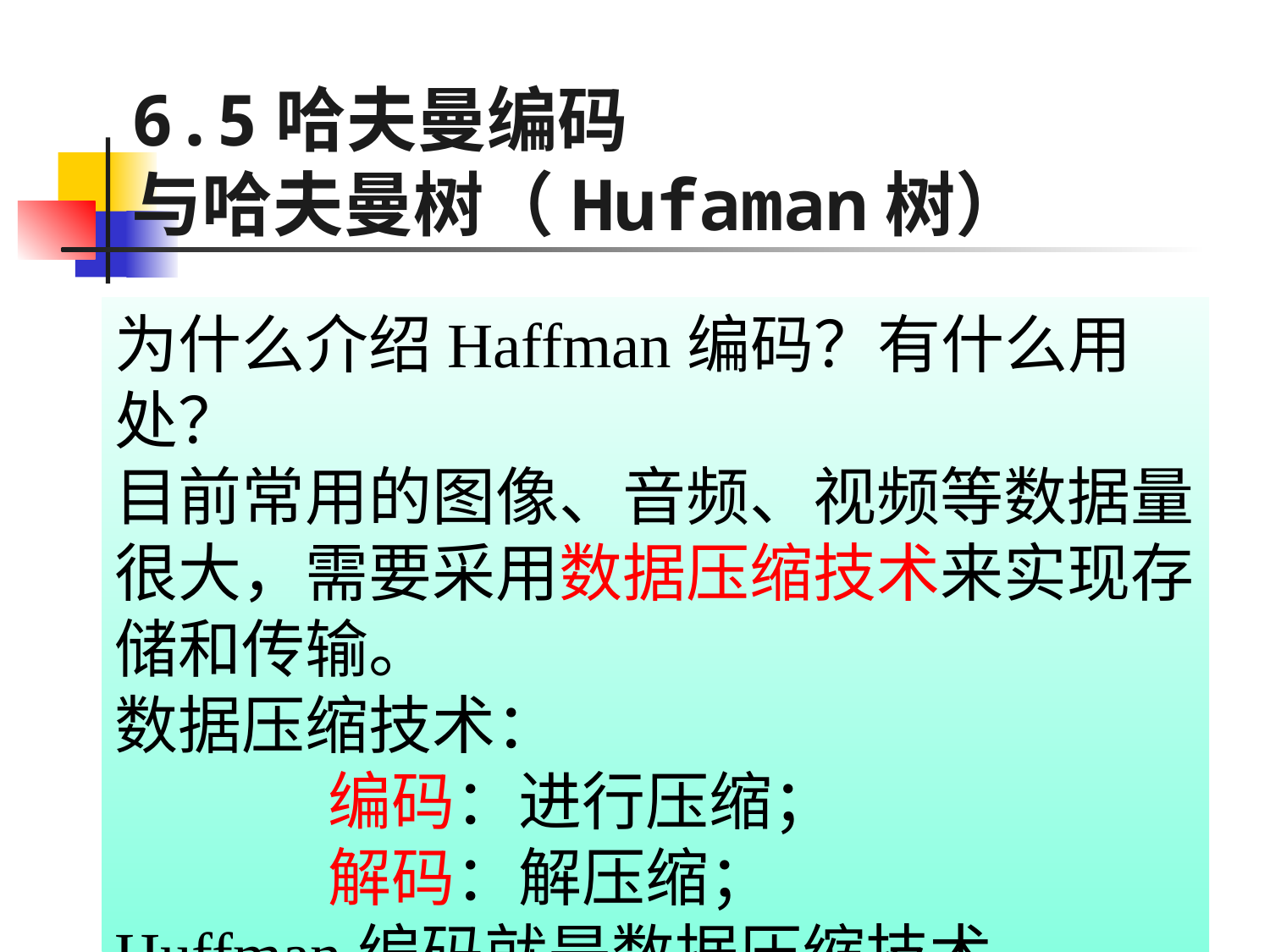

6.7    哈夫曼树及哈夫曼编码
# 6.5哈夫曼编码 与哈夫曼树（Hufaman树）
为什么介绍Haffman编码？有什么用处？
目前常用的图像、音频、视频等数据量很大，需要采用数据压缩技术来实现存储和传输。
数据压缩技术：
              编码：进行压缩；
              解码：解压缩；
Huffman编码就是数据压缩技术。
129